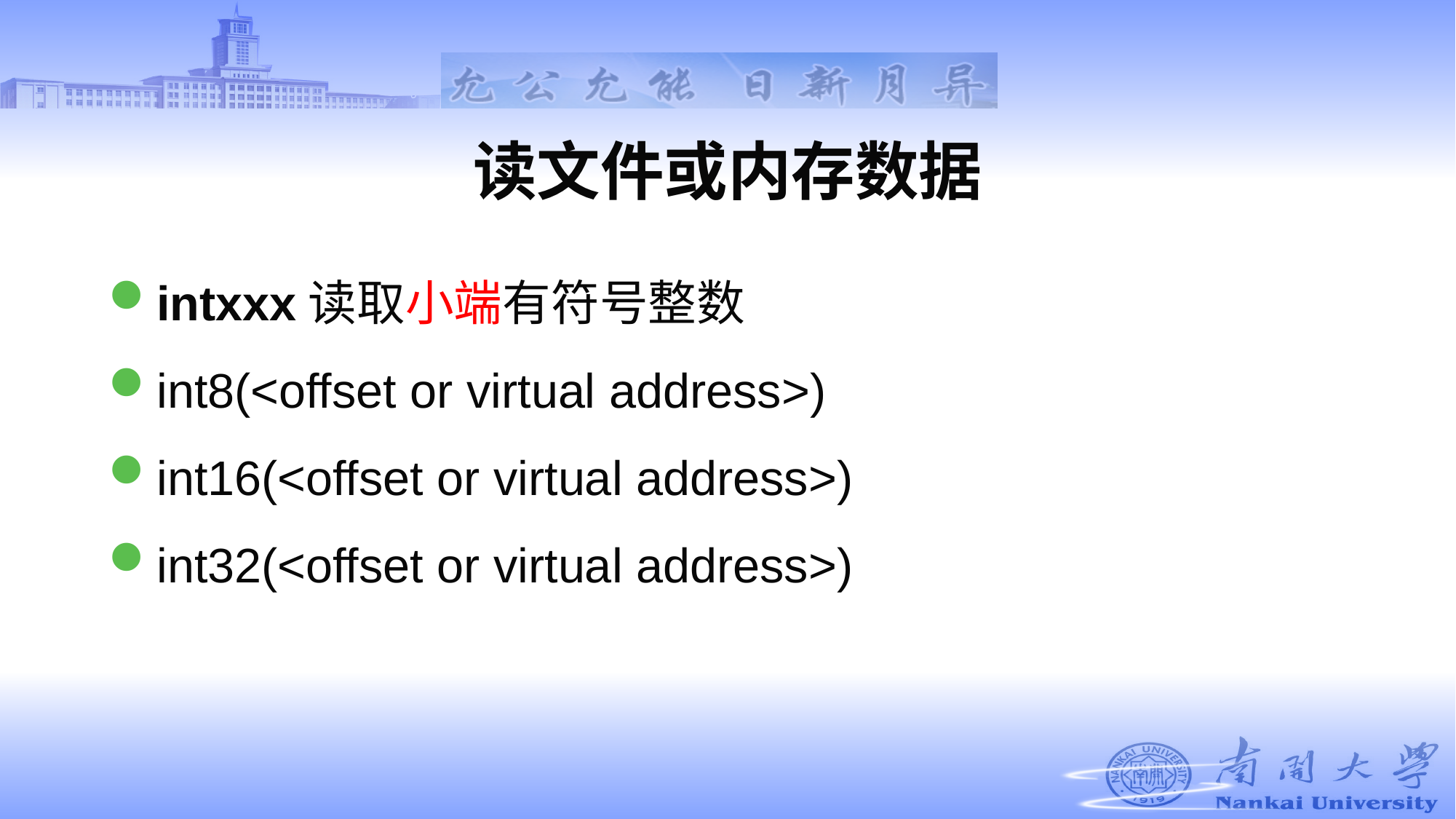

# 读文件或内存数据
intxxx读取小端有符号整数
int8(<offset or virtual address>)
int16(<offset or virtual address>)
int32(<offset or virtual address>)